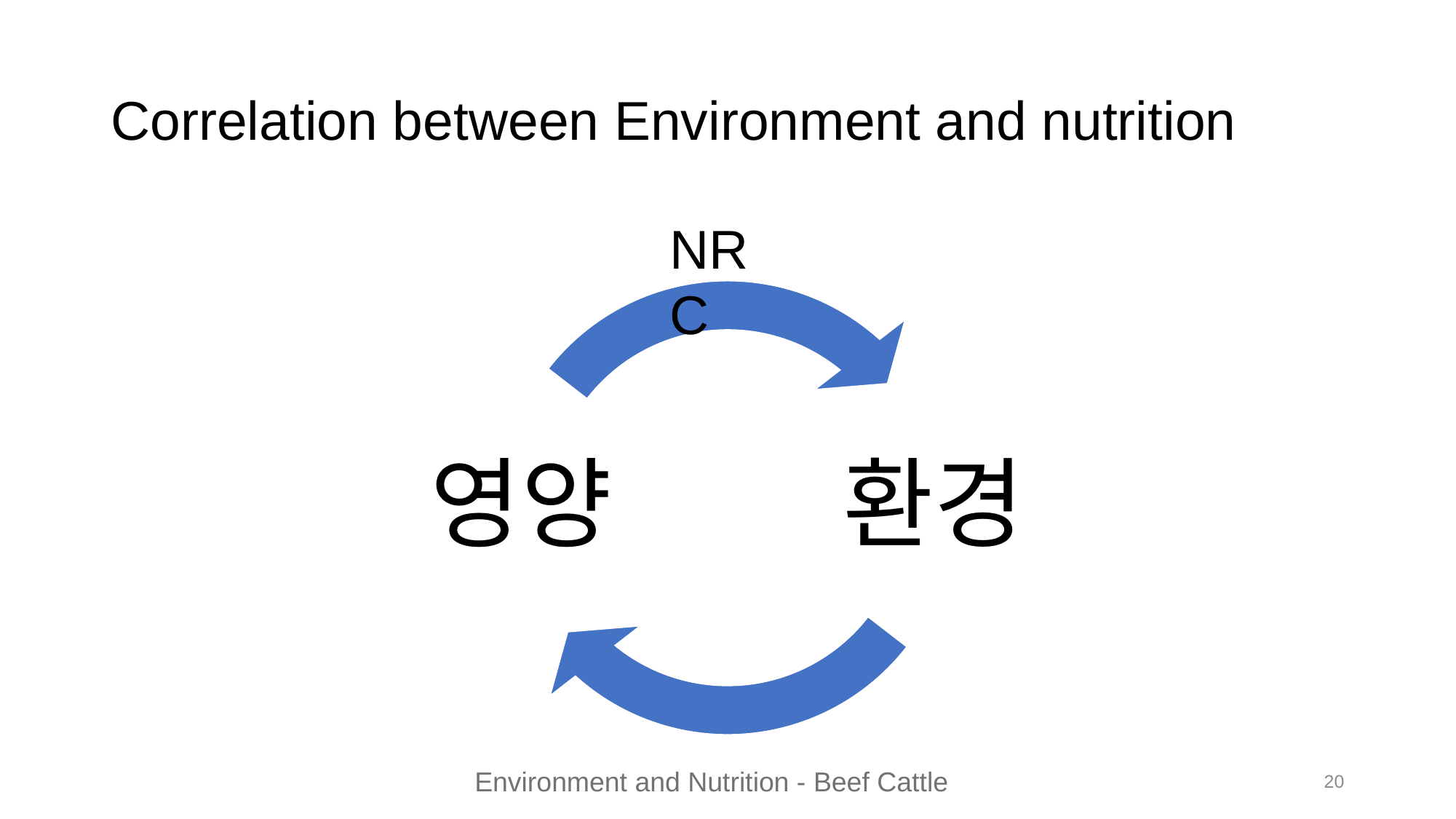

# Correlation between Environment and nutrition
NRC
환경
영양
Environment and Nutrition - Beef Cattle
20